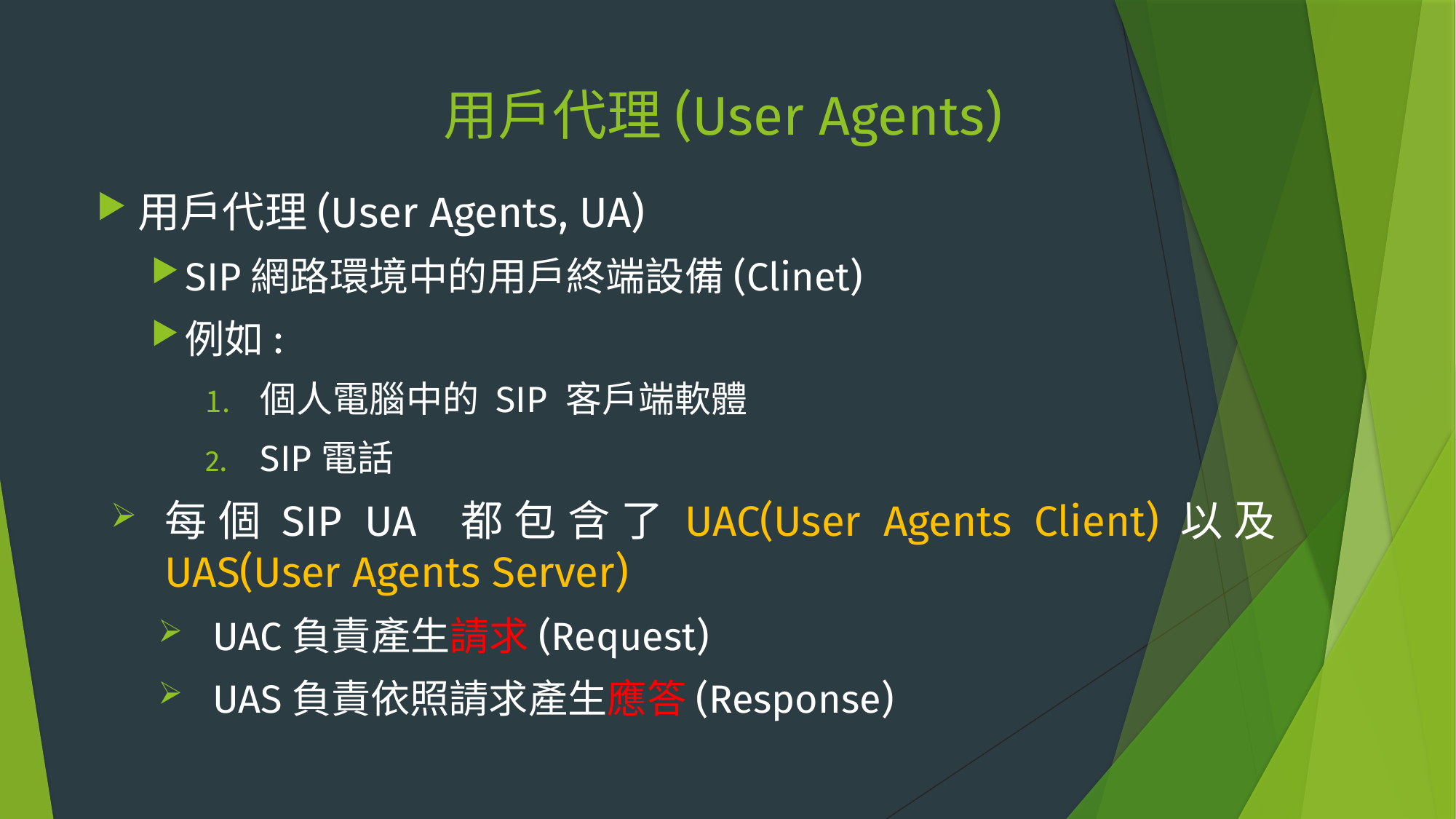

# 用戶代理(User Agents)
用戶代理(User Agents, UA)
SIP網路環境中的用戶終端設備(Clinet)
例如:
個人電腦中的 SIP 客戶端軟體
SIP電話
每個SIP UA 都包含了UAC(User Agents Client)以及UAS(User Agents Server)
UAC負責產生請求(Request)
UAS負責依照請求產生應答(Response)